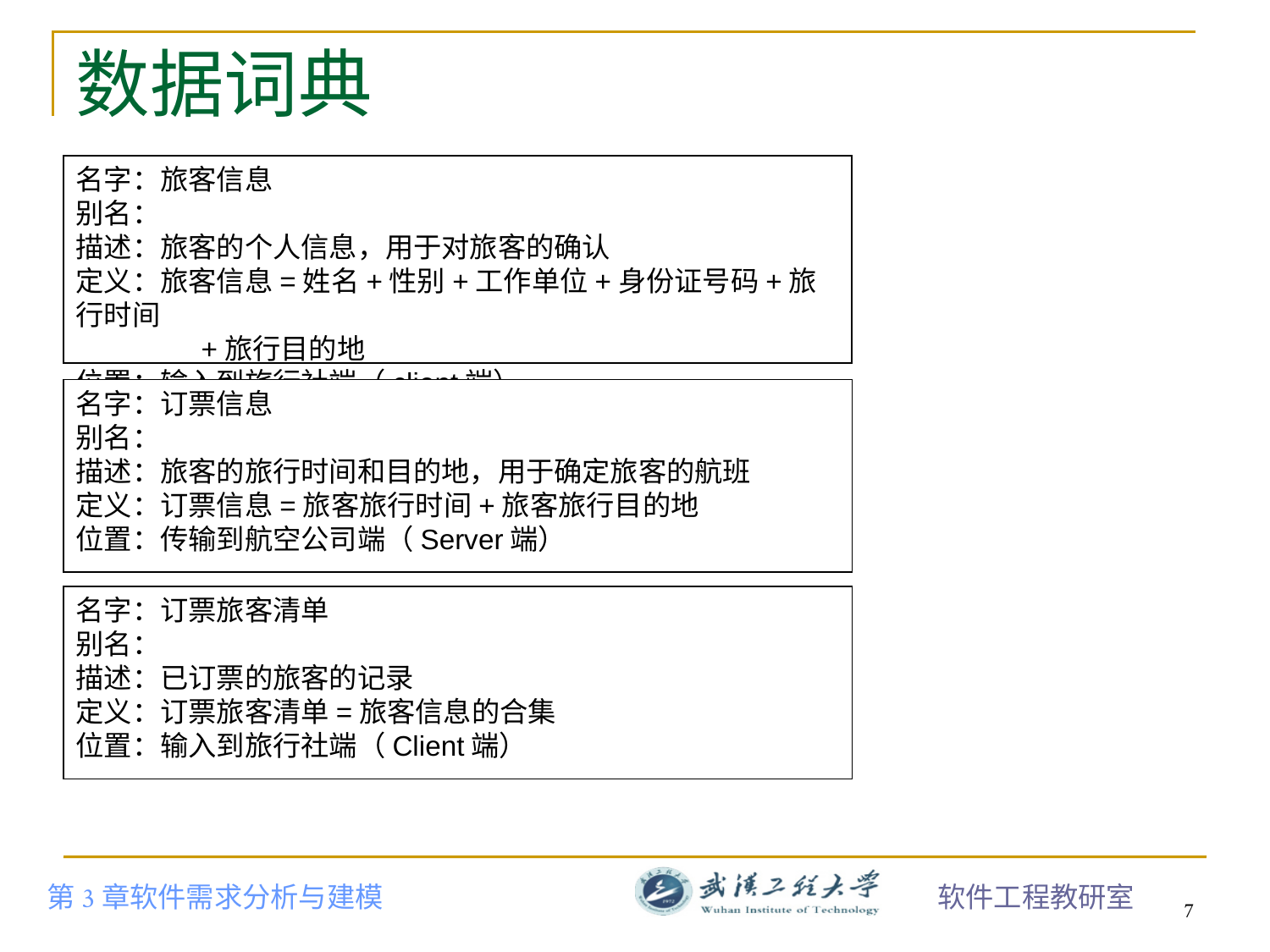

# 数据词典
名字：旅客信息
别名：
描述：旅客的个人信息，用于对旅客的确认
定义：旅客信息=姓名+性别+工作单位+身份证号码+旅行时间
                +旅行目的地
位置：输入到旅行社端（client端）

名字：订票信息
别名：
描述：旅客的旅行时间和目的地，用于确定旅客的航班
定义：订票信息=旅客旅行时间+旅客旅行目的地
位置：传输到航空公司端（Server端）

名字：订票旅客清单
别名：
描述：已订票的旅客的记录
定义：订票旅客清单=旅客信息的合集
位置：输入到旅行社端（Client端）